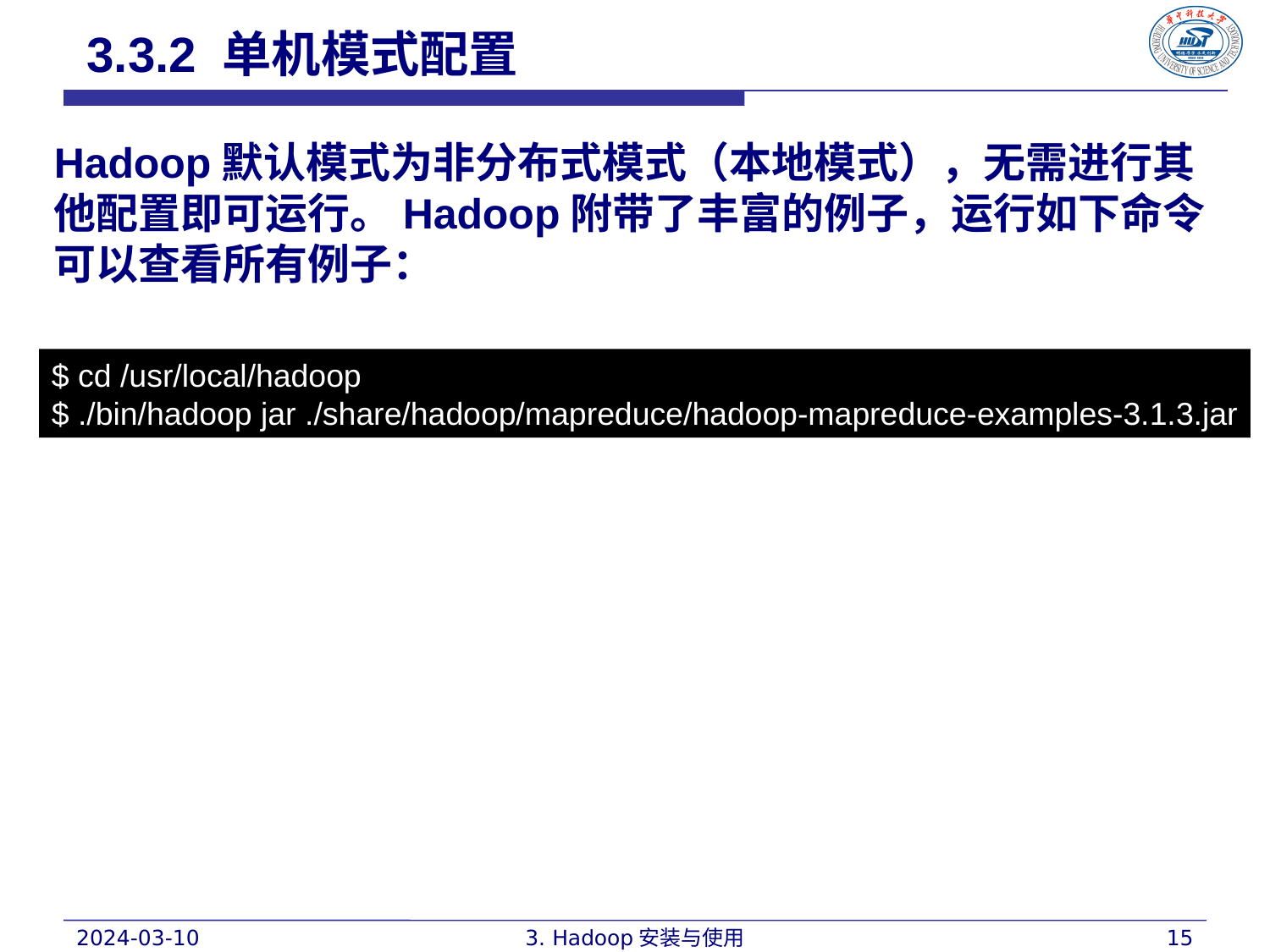

3.3.2 单机模式配置
Hadoop默认模式为非分布式模式（本地模式），无需进行其他配置即可运行。Hadoop附带了丰富的例子，运行如下命令可以查看所有例子：
$ cd /usr/local/hadoop
$ ./bin/hadoop jar ./share/hadoop/mapreduce/hadoop-mapreduce-examples-3.1.3.jar
2024-03-10
3. Hadoop安装与使用
15